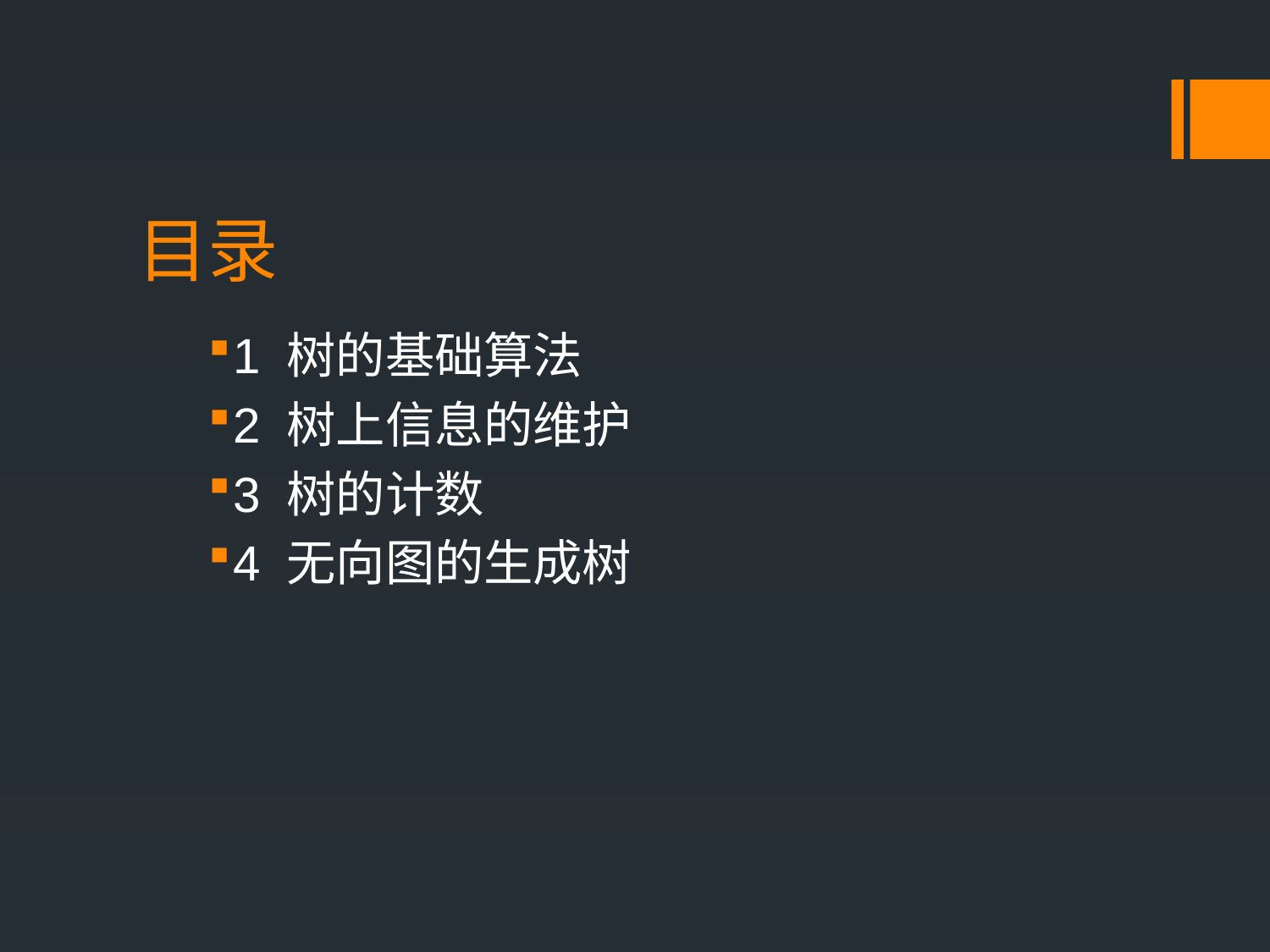

# 目录

1 树的基础算法
2 树上信息的维护
3 树的计数
4 无向图的生成树